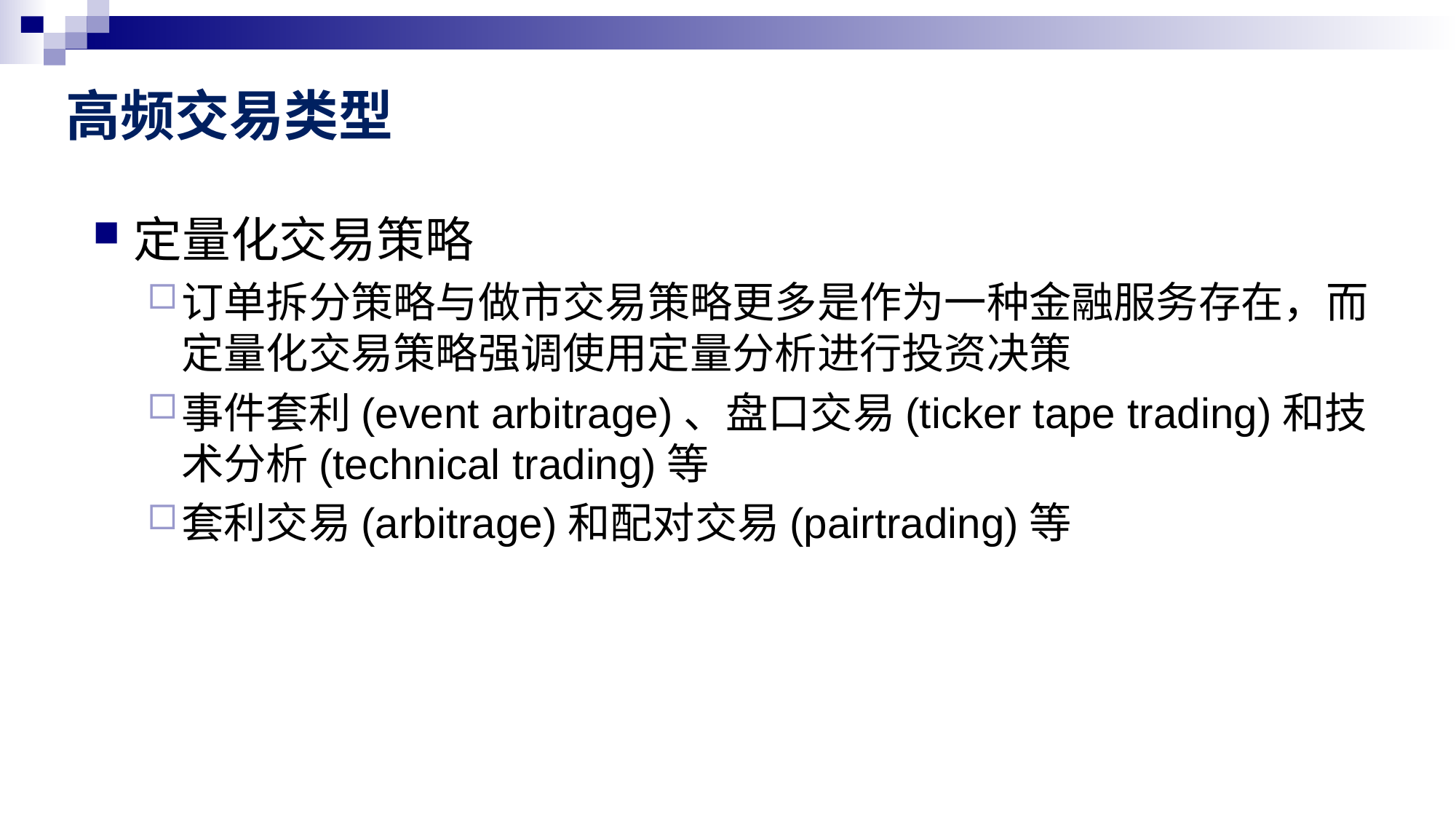

# 高频交易类型
定量化交易策略
订单拆分策略与做市交易策略更多是作为一种金融服务存在，而定量化交易策略强调使用定量分析进行投资决策
事件套利(event arbitrage)、盘口交易(ticker tape trading)和技术分析(technical trading)等
套利交易(arbitrage)和配对交易(pairtrading)等